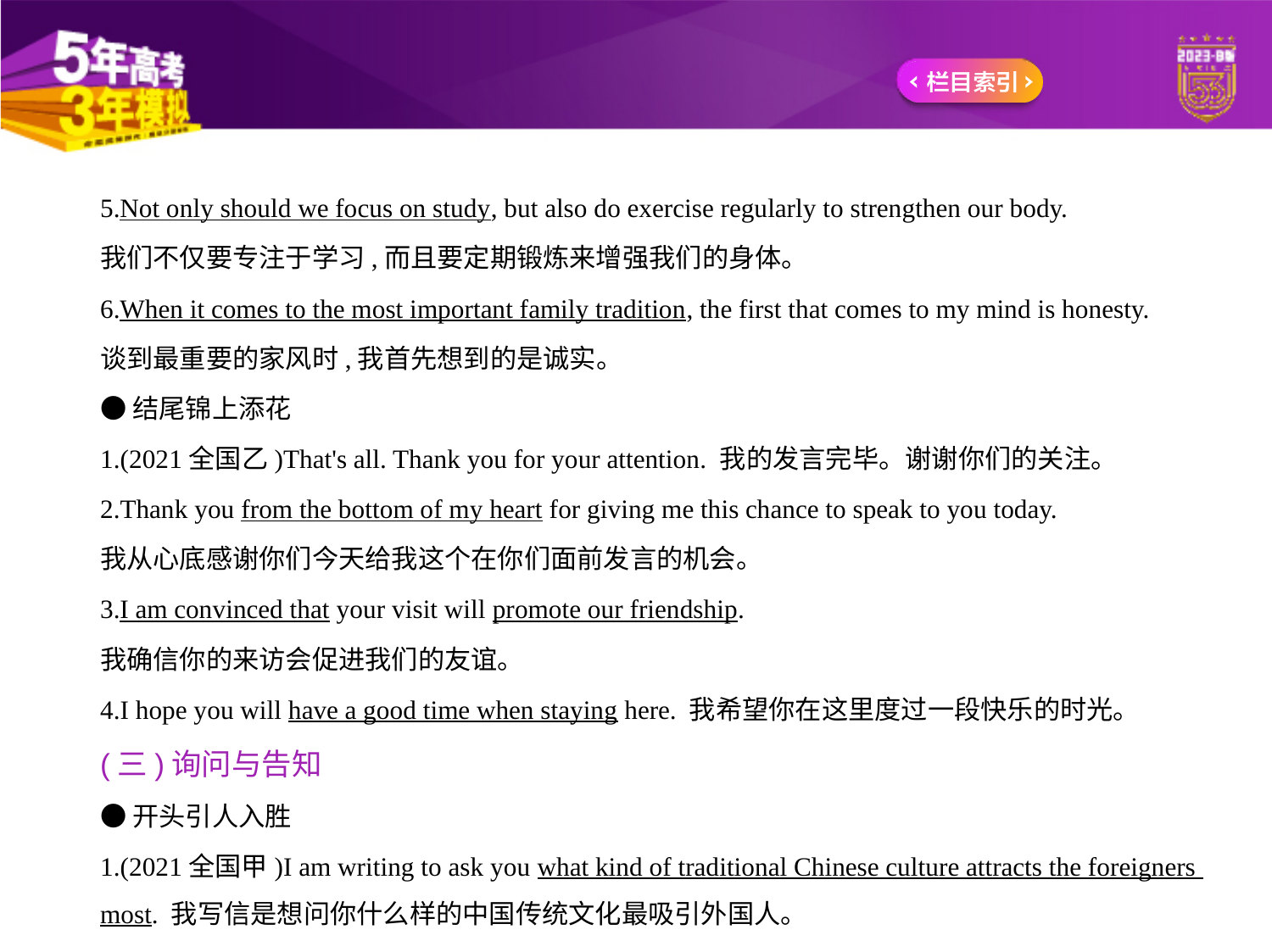

5.Not only should we focus on study, but also do exercise regularly to strengthen our body.
我们不仅要专注于学习,而且要定期锻炼来增强我们的身体。
6.When it comes to the most important family tradition, the first that comes to my mind is honesty.
谈到最重要的家风时,我首先想到的是诚实。
●结尾锦上添花
1.(2021全国乙)That's all. Thank you for your attention. 我的发言完毕。谢谢你们的关注。
2.Thank you from the bottom of my heart for giving me this chance to speak to you today.
我从心底感谢你们今天给我这个在你们面前发言的机会。
3.I am convinced that your visit will promote our friendship.
我确信你的来访会促进我们的友谊。
4.I hope you will have a good time when staying here. 我希望你在这里度过一段快乐的时光。
(三)询问与告知
●开头引人入胜
1.(2021全国甲)I am writing to ask you what kind of traditional Chinese culture attracts the foreigners
most. 我写信是想问你什么样的中国传统文化最吸引外国人。